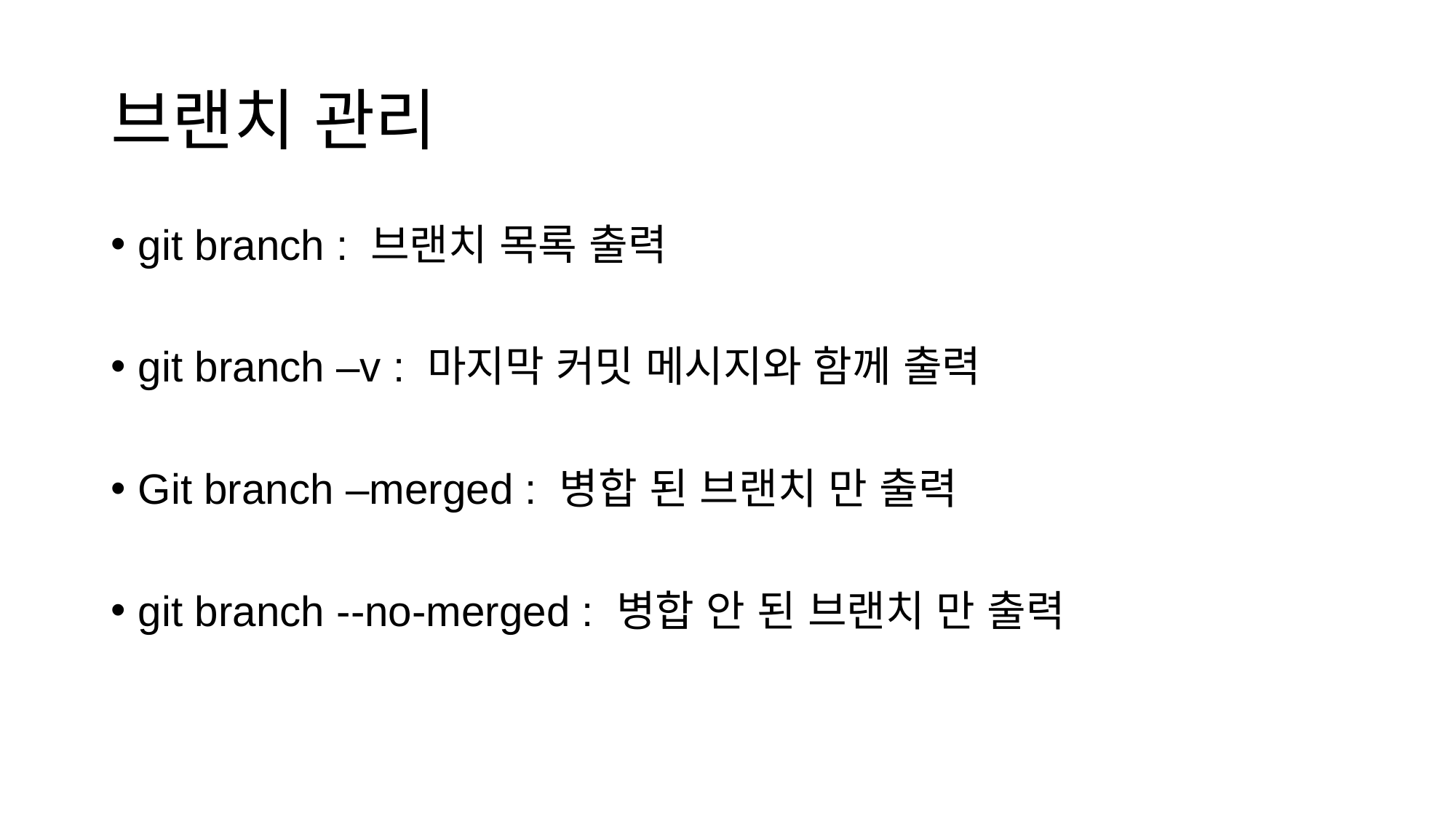

# 브랜치 관리
git branch : 브랜치 목록 출력

git branch –v : 마지막 커밋 메시지와 함께 출력

Git branch –merged : 병합 된 브랜치 만 출력

git branch --no-merged : 병합 안 된 브랜치 만 출력